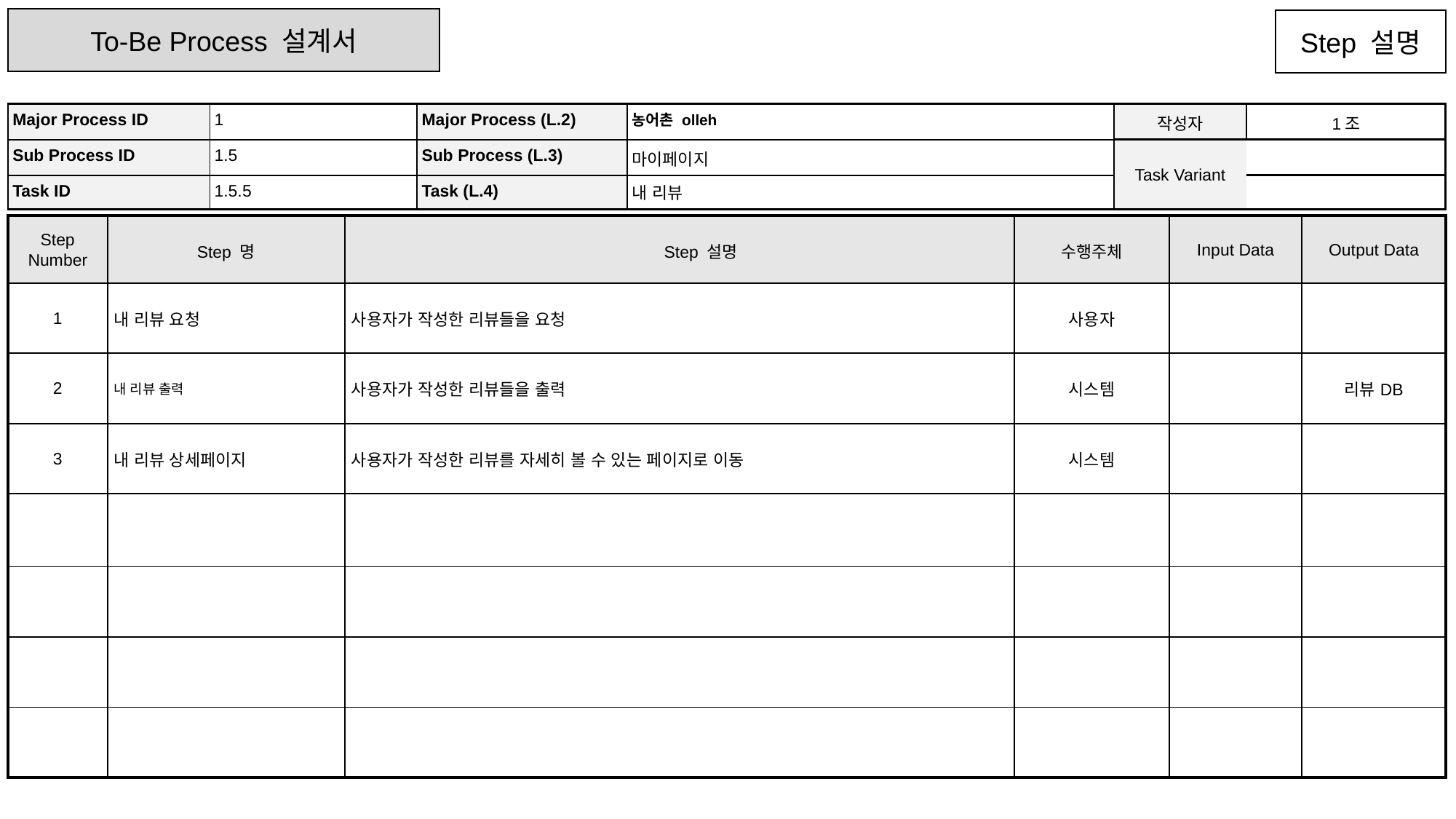

To-Be Process 설계서
Step 설명
| Major Process ID | 1 | Major Process (L.2) | 농어촌 olleh | 작성자 | 1조 |
| --- | --- | --- | --- | --- | --- |
| Sub Process ID | 1.5 | Sub Process (L.3) | 마이페이지 | Task Variant |  |
| Task ID | 1.5.5 | Task (L.4) | 내 리뷰 |  |  |
| Step Number | Step 명 | Step 설명 | 수행주체 | Input Data | Output Data |
| --- | --- | --- | --- | --- | --- |
| 1 | 내 리뷰 요청 | 사용자가 작성한 리뷰들을 요청 | 사용자 |  |  |
| 2 | 내 리뷰 출력 | 사용자가 작성한 리뷰들을 출력 | 시스템 |  | 리뷰DB |
| 3 | 내 리뷰 상세페이지 | 사용자가 작성한 리뷰를 자세히 볼 수 있는 페이지로 이동 | 시스템 |  |  |
|  |  |  |  |  |  |
|  |  |  |  |  |  |
|  |  |  |  |  |  |
|  |  |  |  |  |  |